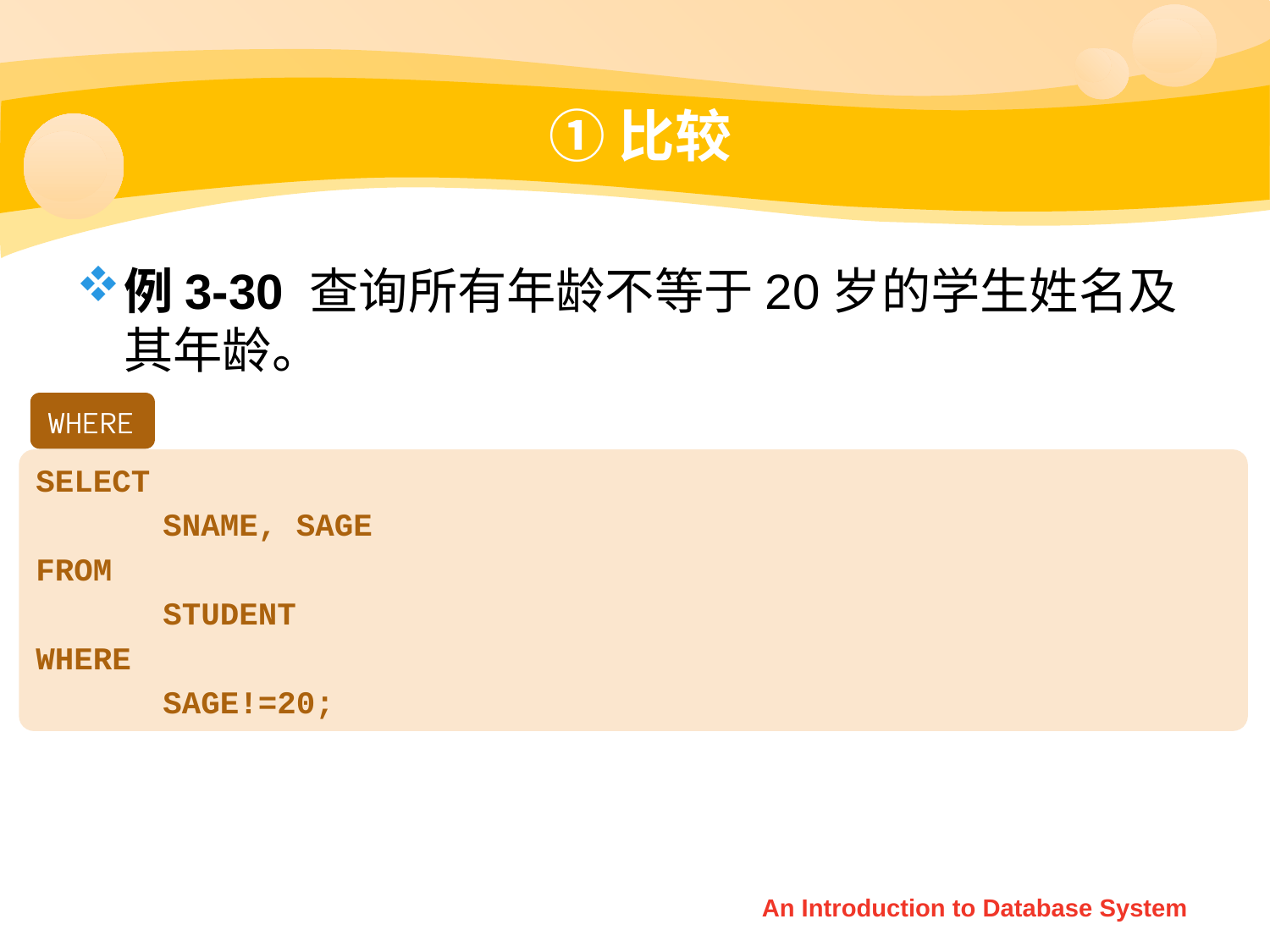

# ①比较
例3-30 查询所有年龄不等于20岁的学生姓名及其年龄。

WHERE
SELECT
	SNAME, SAGE
FROM
	STUDENT
WHERE
	SAGE!=20;
An Introduction to Database System